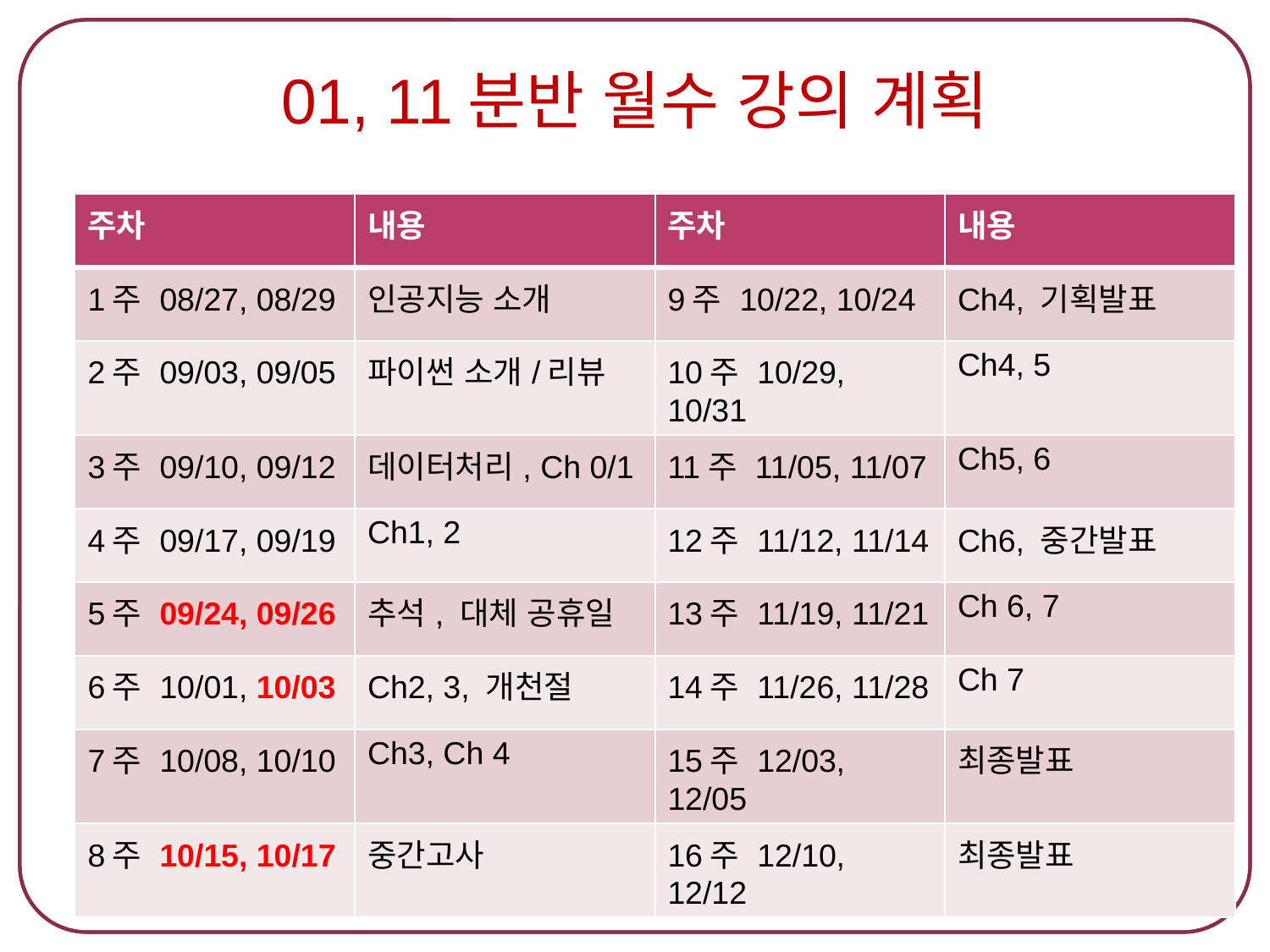

# 01, 11분반 월수 강의 계획
| 주차 | 내용 | 주차 | 내용 |
| --- | --- | --- | --- |
| 1주 08/27, 08/29 | 인공지능 소개 | 9주 10/22, 10/24 | Ch4, 기획발표 |
| 2주 09/03, 09/05 | 파이썬 소개/리뷰 | 10주 10/29, 10/31 | Ch4, 5 |
| 3주 09/10, 09/12 | 데이터처리, Ch 0/1 | 11주 11/05, 11/07 | Ch5, 6 |
| 4주 09/17, 09/19 | Ch1, 2 | 12주 11/12, 11/14 | Ch6, 중간발표 |
| 5주 09/24, 09/26 | 추석, 대체 공휴일 | 13주 11/19, 11/21 | Ch 6, 7 |
| 6주 10/01, 10/03 | Ch2, 3, 개천절 | 14주 11/26, 11/28 | Ch 7 |
| 7주 10/08, 10/10 | Ch3, Ch 4 | 15주 12/03, 12/05 | 최종발표 |
| 8주 10/15, 10/17 | 중간고사 | 16주 12/10, 12/12 | 최종발표 |
4